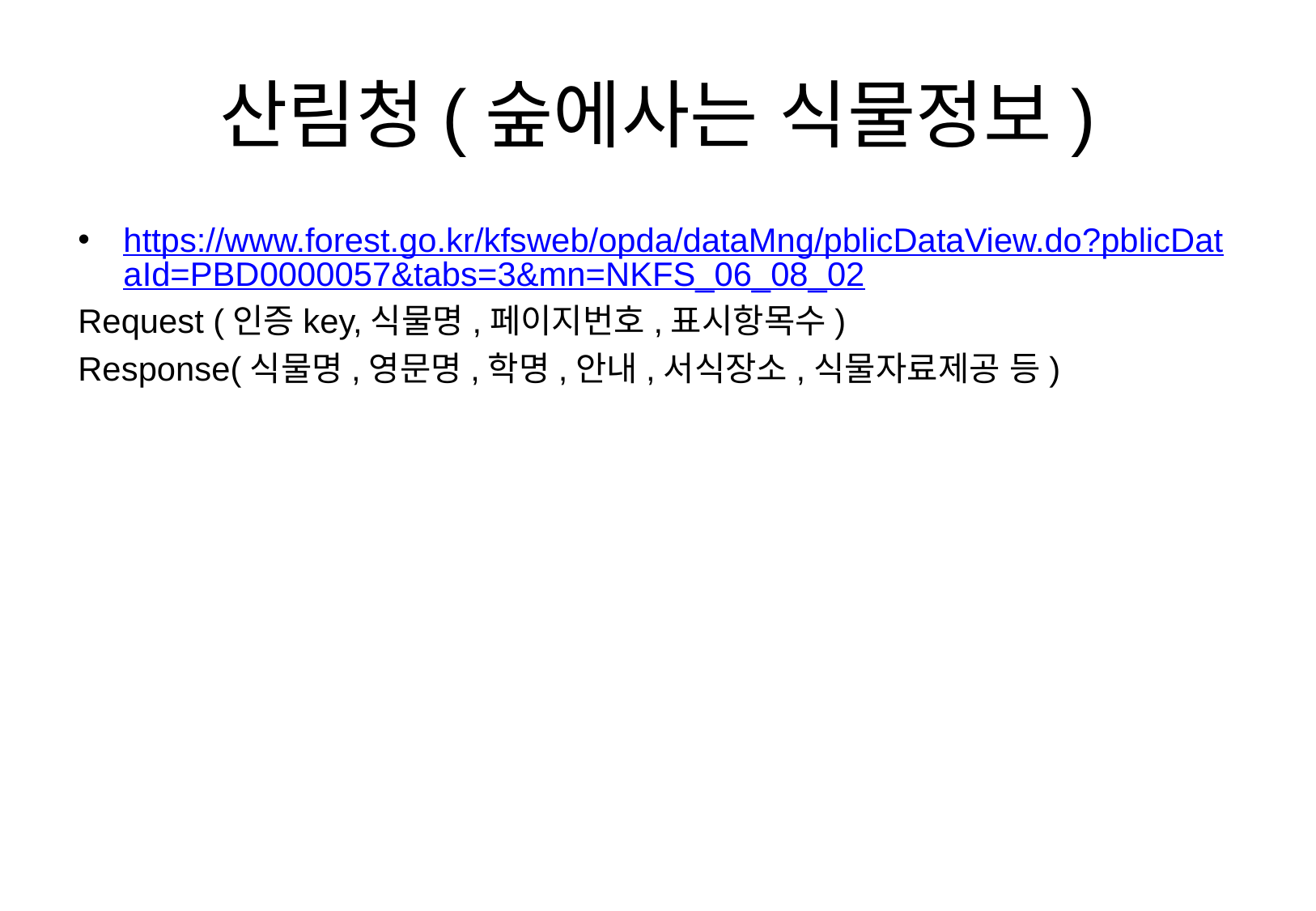

# 산림청(숲에사는 식물정보)
https://www.forest.go.kr/kfsweb/opda/dataMng/pblicDataView.do?pblicDataId=PBD0000057&tabs=3&mn=NKFS_06_08_02
Request (인증key,식물명,페이지번호,표시항목수)
Response(식물명,영문명,학명,안내,서식장소,식물자료제공 등)